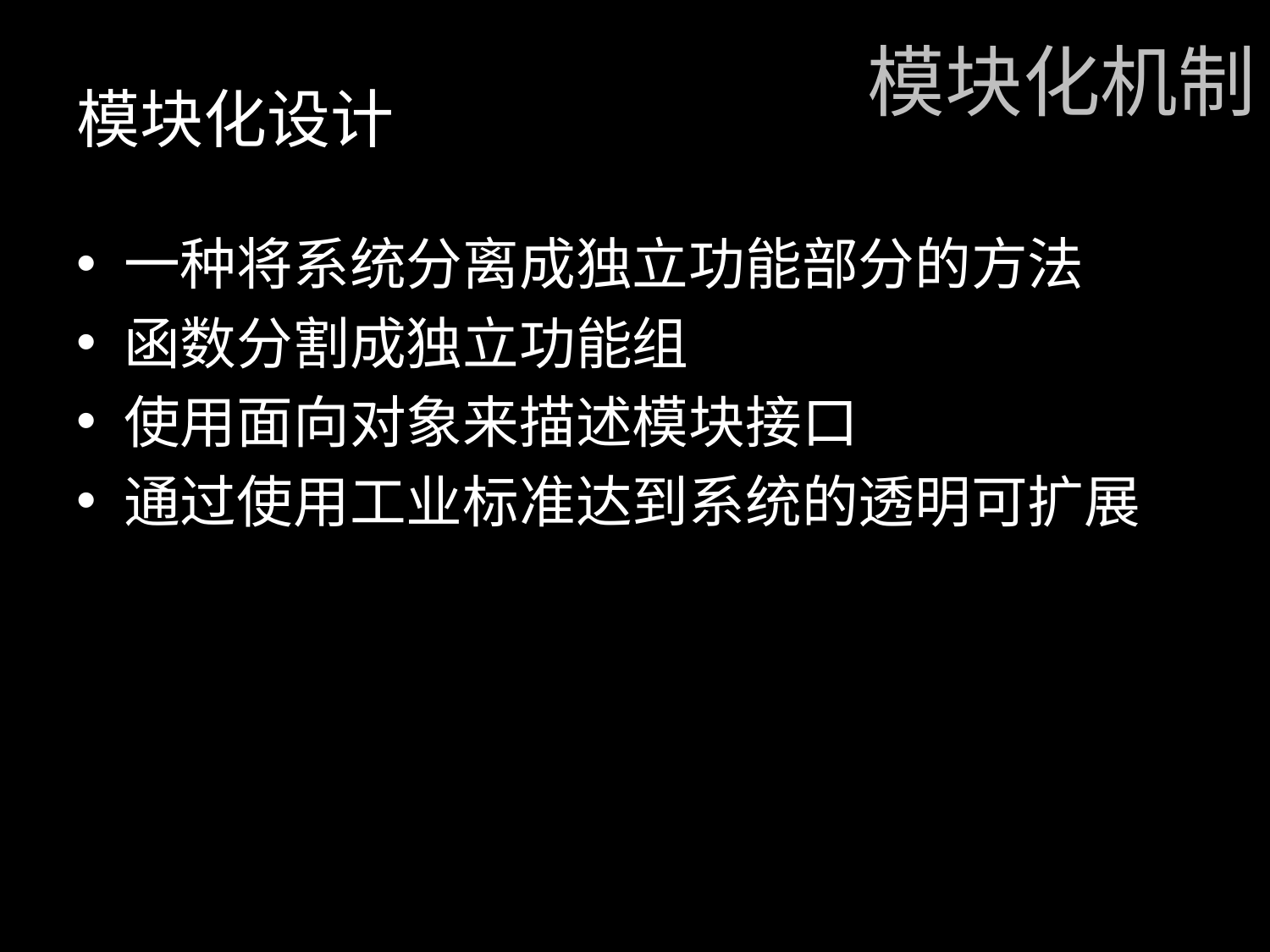

模块化机制
# 模块化设计
一种将系统分离成独立功能部分的方法
函数分割成独立功能组
使用面向对象来描述模块接口
通过使用工业标准达到系统的透明可扩展